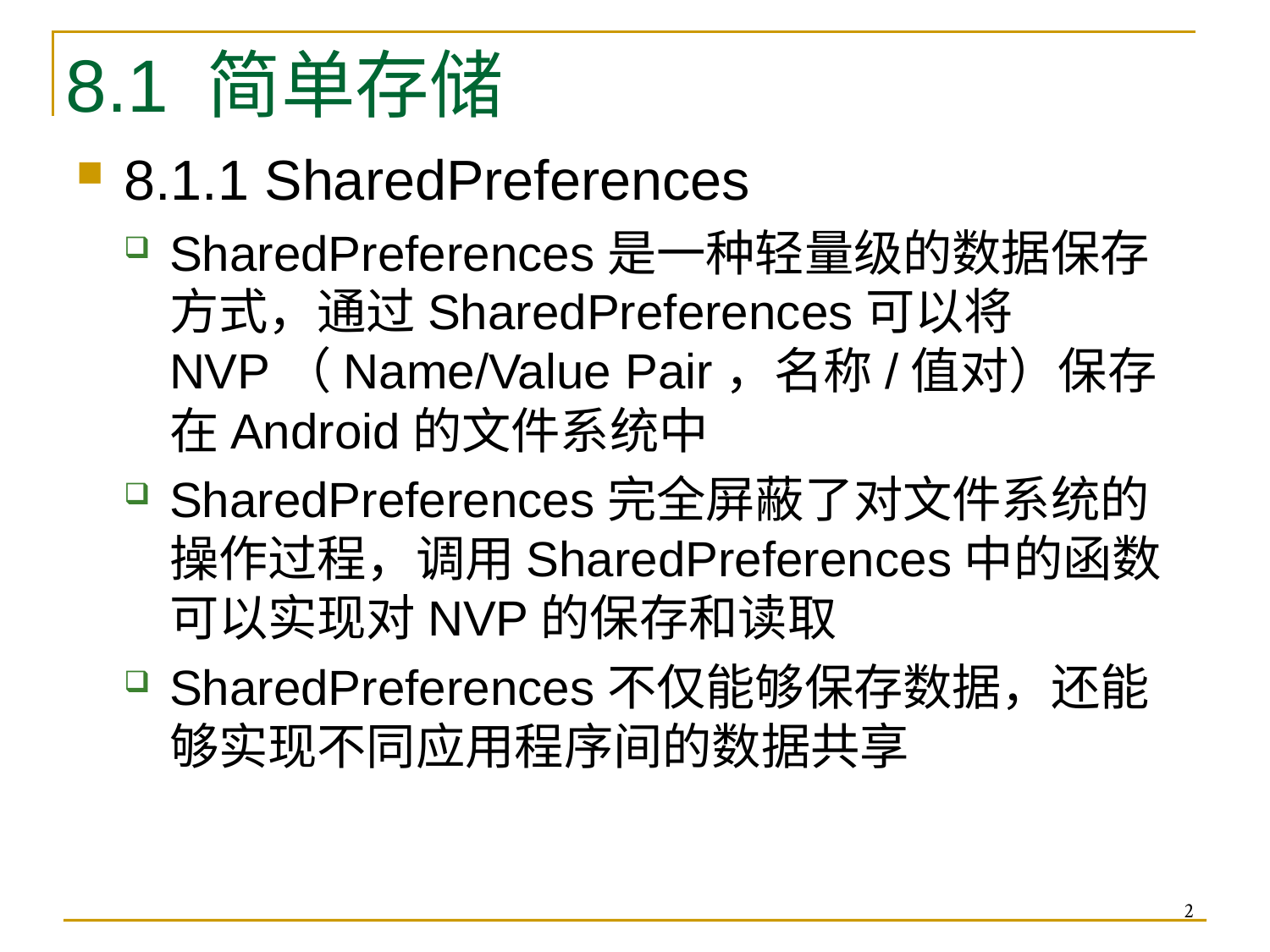

# 8.1 简单存储
8.1.1 SharedPreferences
SharedPreferences是一种轻量级的数据保存方式，通过SharedPreferences可以将NVP（Name/Value Pair，名称/值对）保存在Android的文件系统中
SharedPreferences完全屏蔽了对文件系统的操作过程，调用SharedPreferences中的函数可以实现对NVP的保存和读取
SharedPreferences不仅能够保存数据，还能够实现不同应用程序间的数据共享
2